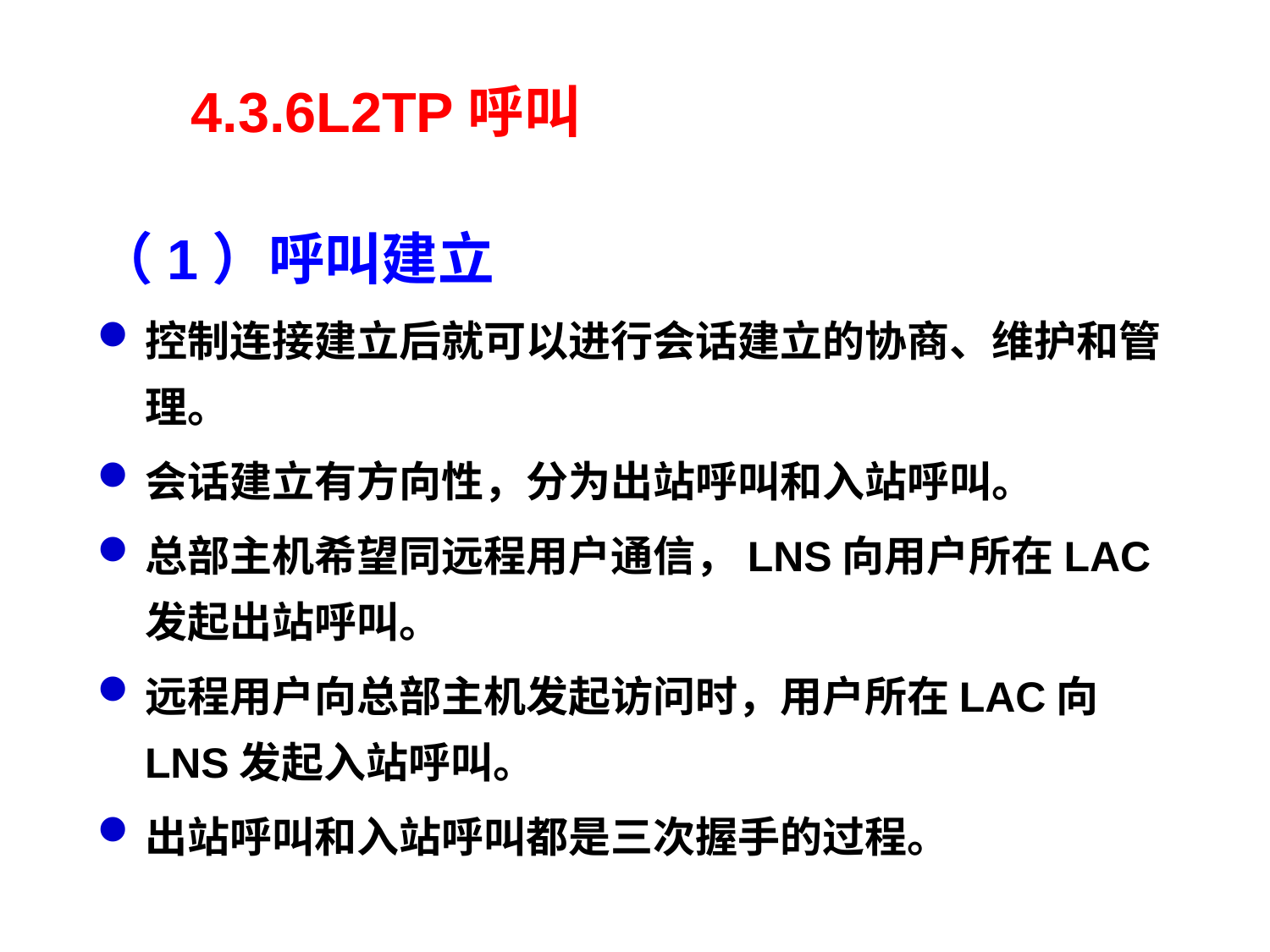

4.3.6L2TP呼叫
（1）呼叫建立
控制连接建立后就可以进行会话建立的协商、维护和管理。
会话建立有方向性，分为出站呼叫和入站呼叫。
总部主机希望同远程用户通信，LNS向用户所在LAC发起出站呼叫。
远程用户向总部主机发起访问时，用户所在LAC向LNS发起入站呼叫。
出站呼叫和入站呼叫都是三次握手的过程。